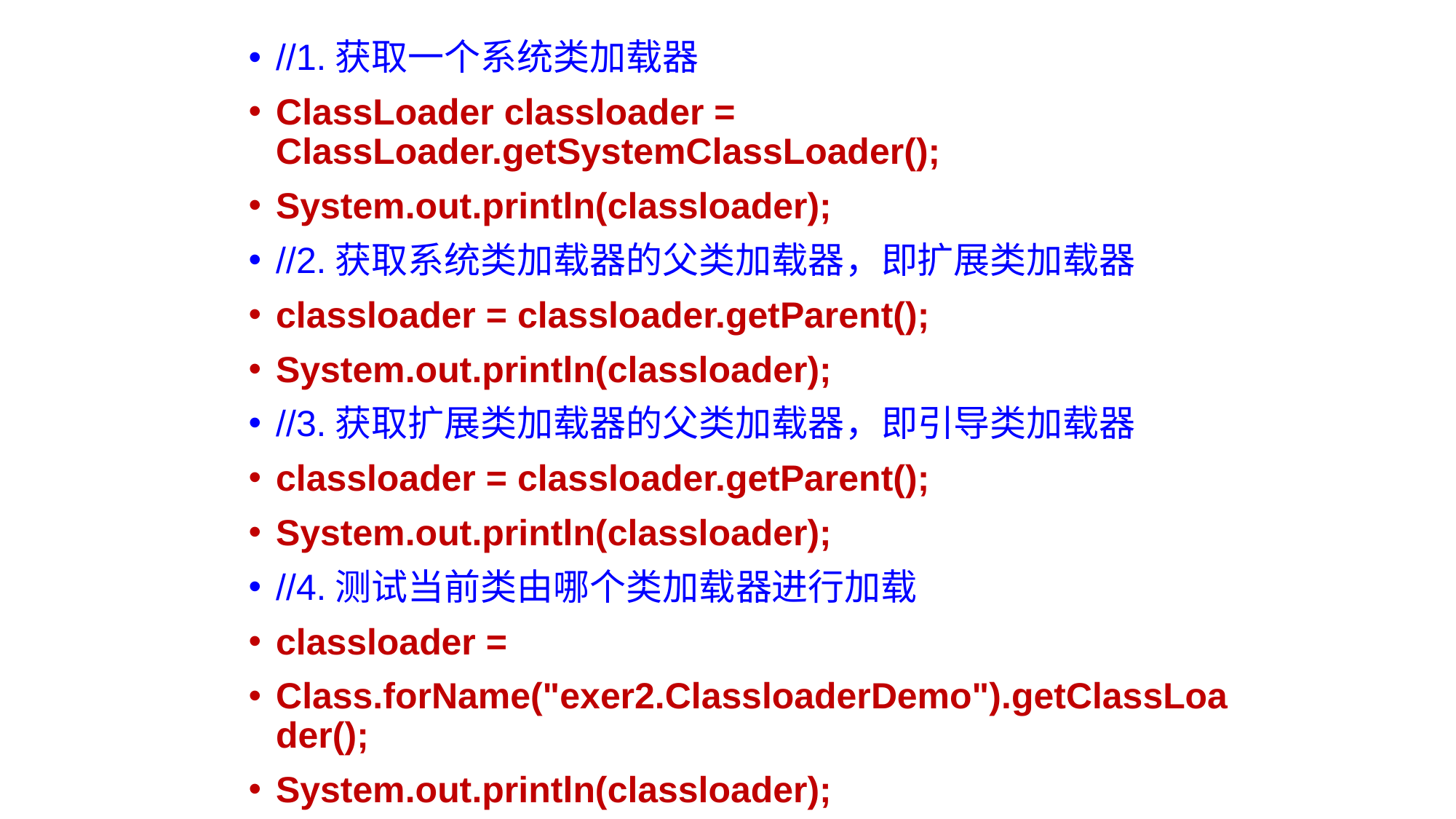

//1.获取一个系统类加载器
ClassLoader classloader = ClassLoader.getSystemClassLoader();
System.out.println(classloader);
//2.获取系统类加载器的父类加载器，即扩展类加载器
classloader = classloader.getParent();
System.out.println(classloader);
//3.获取扩展类加载器的父类加载器，即引导类加载器
classloader = classloader.getParent();
System.out.println(classloader);
//4.测试当前类由哪个类加载器进行加载
classloader =
Class.forName("exer2.ClassloaderDemo").getClassLoader();
System.out.println(classloader);